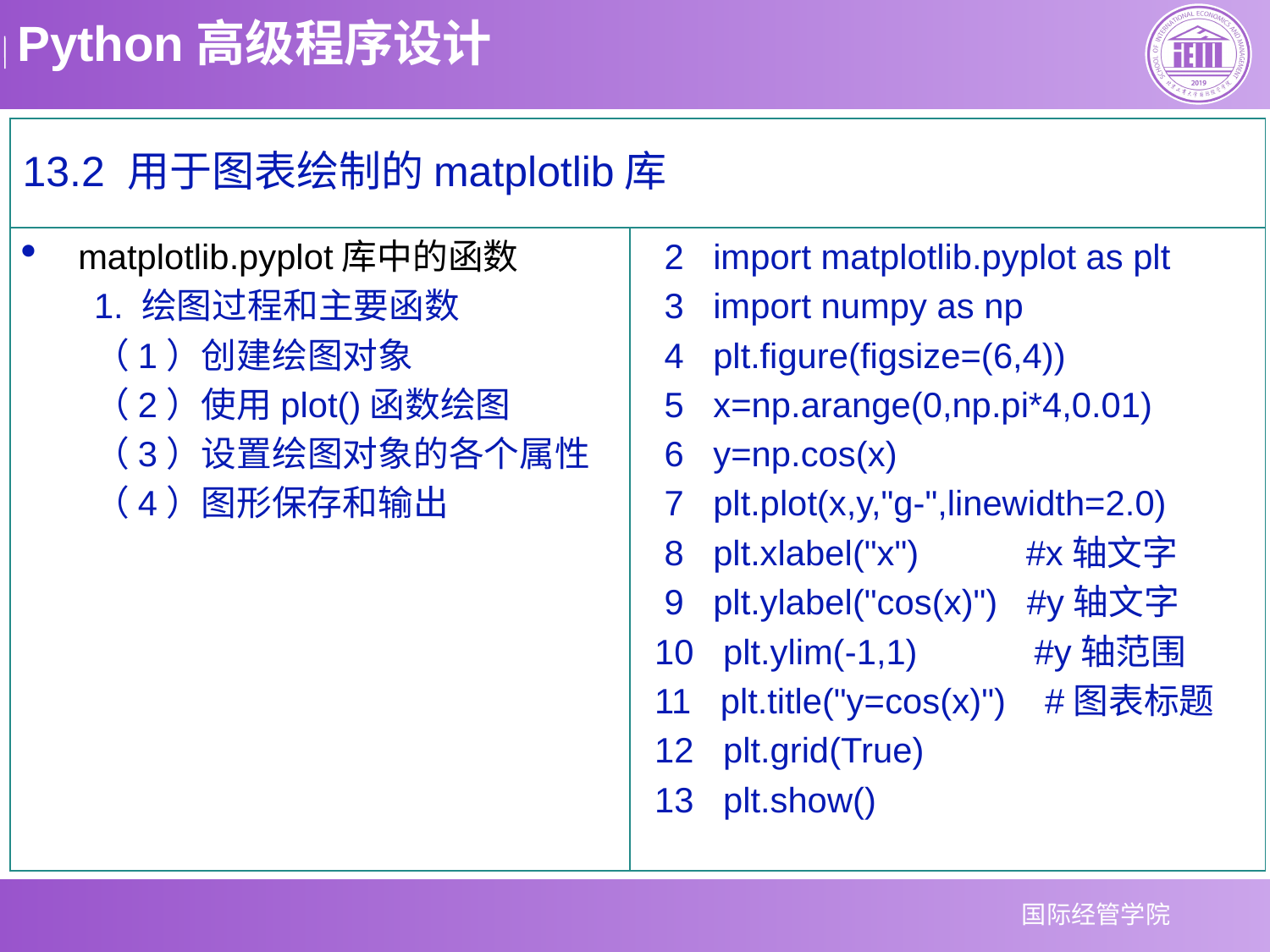

13.2 用于图表绘制的matplotlib库
matplotlib.pyplot库中的函数
1. 绘图过程和主要函数
（1）创建绘图对象
（2）使用plot()函数绘图
（3）设置绘图对象的各个属性
（4）图形保存和输出

 2   import matplotlib.pyplot as plt
 3   import numpy as np
 4   plt.figure(figsize=(6,4))
 5   x=np.arange(0,np.pi*4,0.01)
 6   y=np.cos(x)
 7   plt.plot(x,y,"g-",linewidth=2.0)
 8   plt.xlabel("x")           #x轴文字
 9   plt.ylabel("cos(x)")   #y轴文字
10   plt.ylim(-1,1)            #y轴范围
11   plt.title("y=cos(x)")    #图表标题
12   plt.grid(True)
13   plt.show()